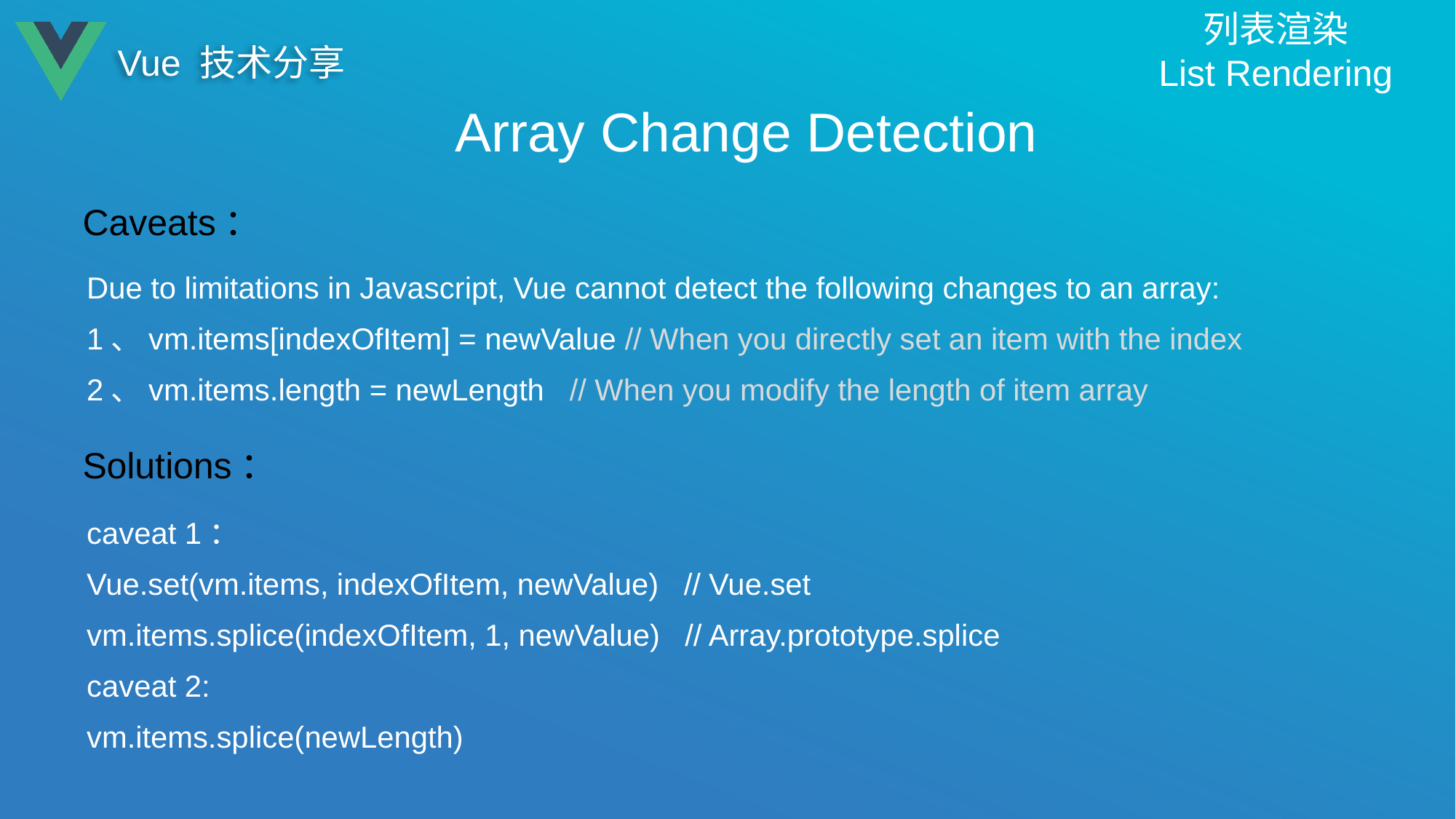

# 列表渲染 List Rendering
Array Change Detection
Caveats：
Due to limitations in Javascript, Vue cannot detect the following changes to an array:
1、vm.items[indexOfItem] = newValue // When you directly set an item with the index
2、vm.items.length = newLength   // When you modify the length of item array
Solutions：
caveat 1：
Vue.set(vm.items, indexOfItem, newValue)   // Vue.set
vm.items.splice(indexOfItem, 1, newValue)   // Array.prototype.splice
caveat 2:
vm.items.splice(newLength)